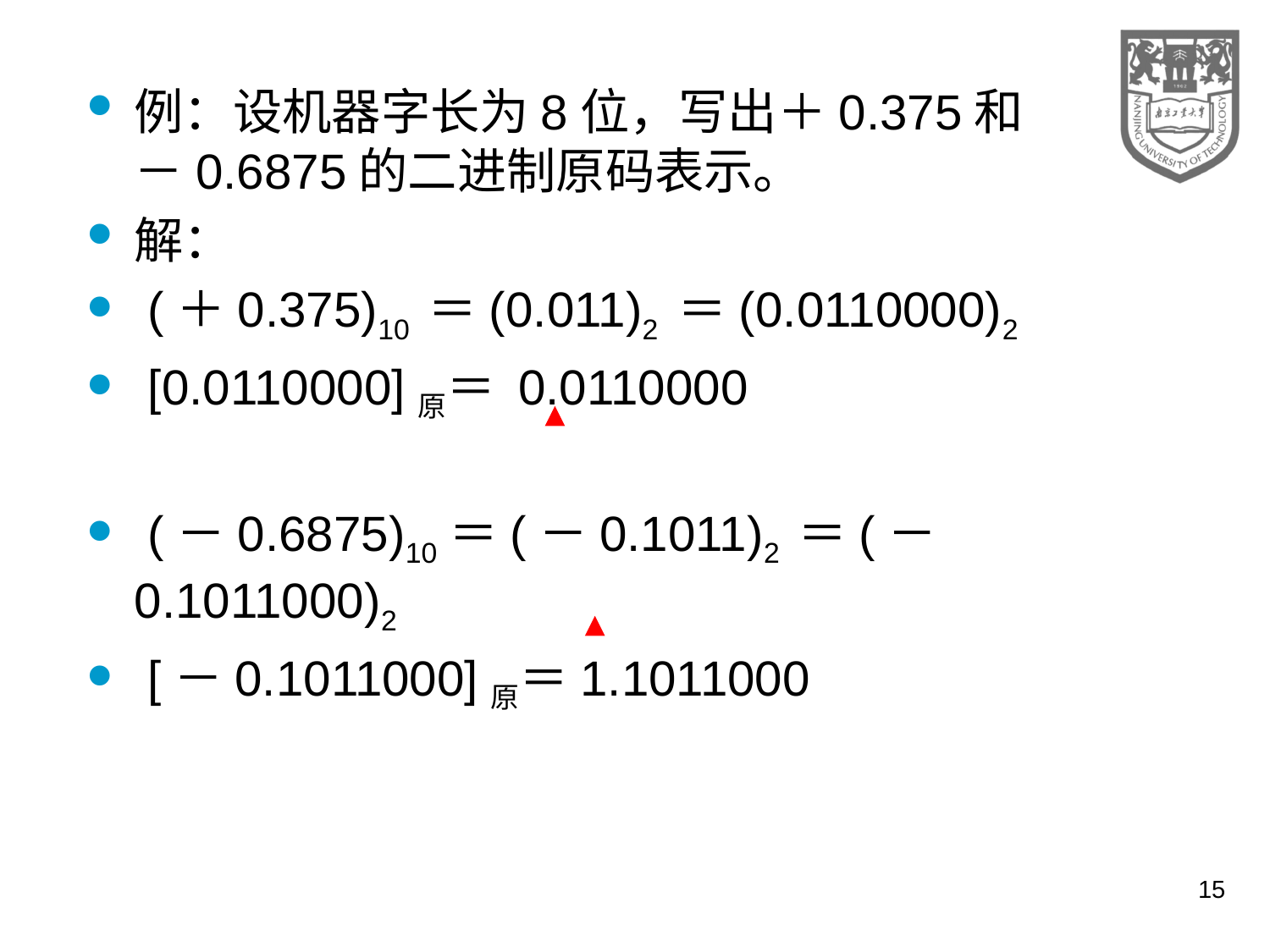

例：设机器字长为8位，写出＋0.375和
－0.6875的二进制原码表示。
解：
 (＋0.375)10 ＝(0.011)2 ＝(0.0110000)2
 [0.0110000]原＝ 0.0110000

 (－0.6875)10＝(－0.1011)2 ＝(－0.1011000)2
 [－0.1011000]原＝1.1011000

15